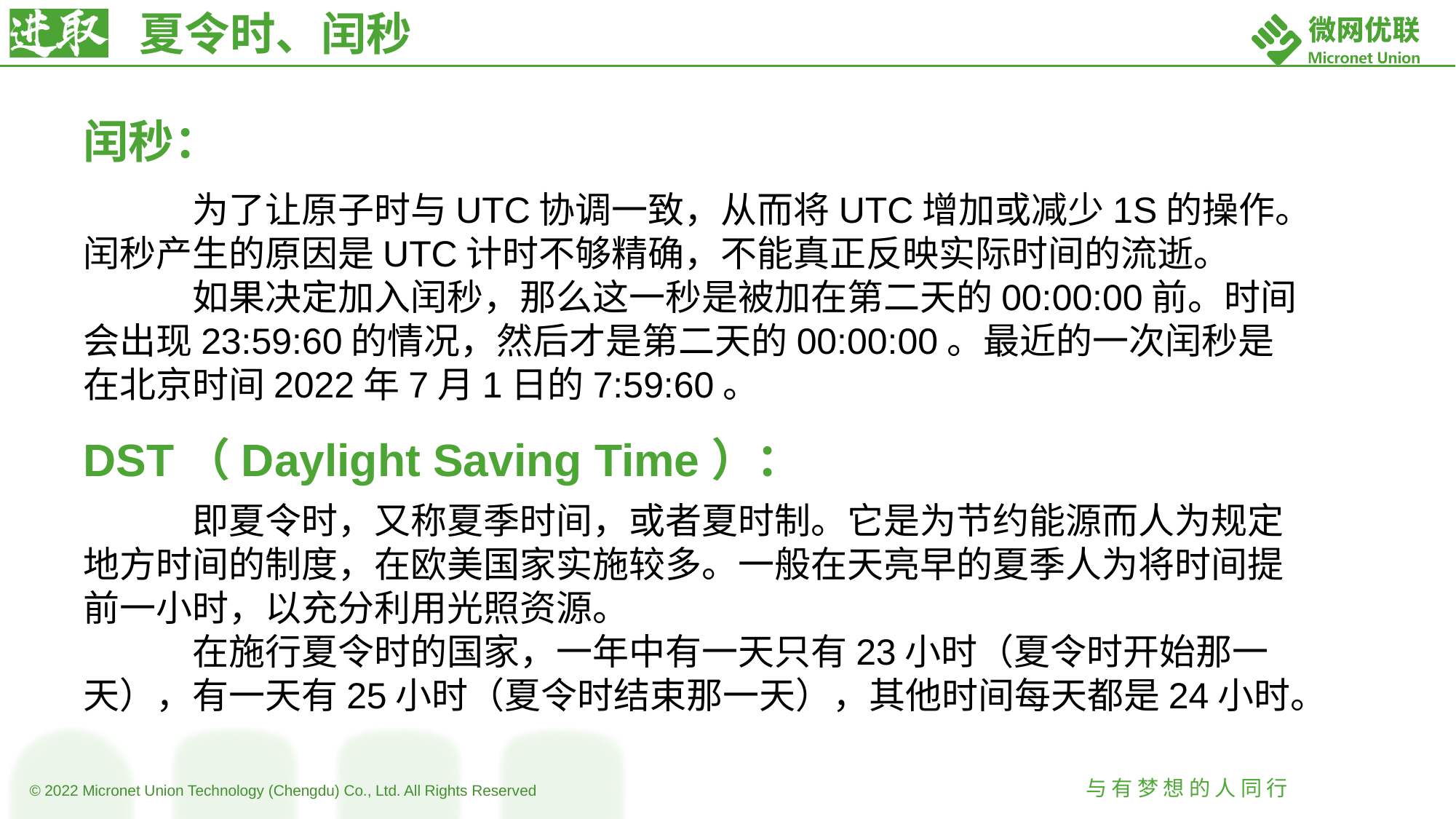

夏令时、闰秒
闰秒：
	为了让原⼦时与UTC协调⼀致，从而将UTC增加或减少1S的操作。闰秒产生的原因是UTC计时不够精确，不能真正反映实际时间的流逝。
	如果决定加⼊闰秒，那么这⼀秒是被加在第⼆天的00:00:00前。时间会出现23:59:60的情况，然后才是第⼆天的00:00:00。最近的一次闰秒是在北京时间2022年7月1日的7:59:60。
DST（Daylight Saving Time）：
	即夏令时，又称夏季时间，或者夏时制。它是为节约能源而人为规定地方时间的制度，在欧美国家实施较多。一般在天亮早的夏季人为将时间提前一小时，以充分利用光照资源。
	在施行夏令时的国家，一年中有一天只有23小时（夏令时开始那一天），有一天有25小时（夏令时结束那一天），其他时间每天都是24小时。